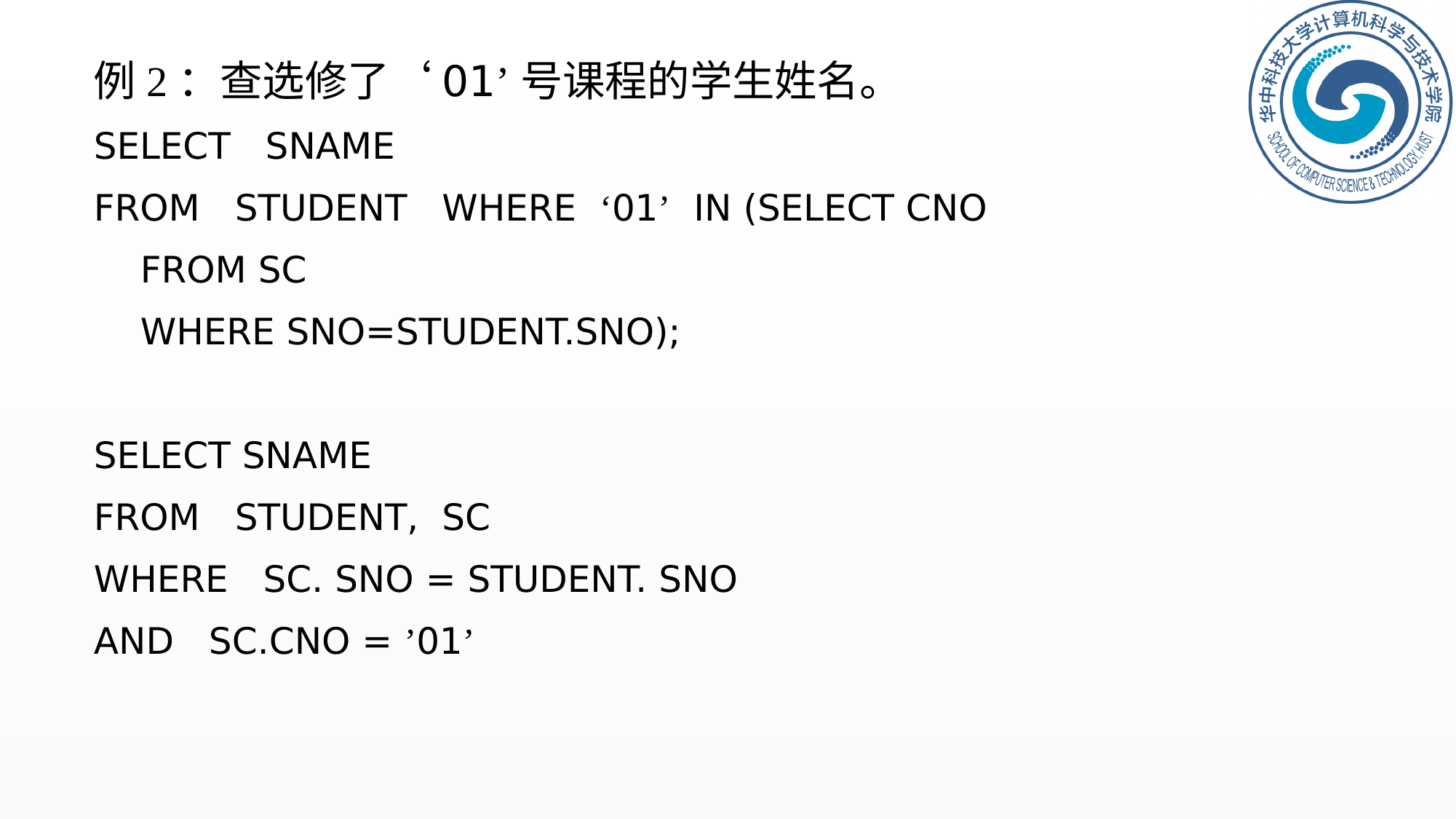

例2：查选修了‘01’号课程的学生姓名。
SELECT   SNAME
FROM   STUDENT   WHERE  ‘01’  IN (SELECT CNO
    FROM SC
    WHERE SNO=STUDENT.SNO);

SELECT SNAME
FROM   STUDENT,  SC
WHERE   SC. SNO = STUDENT. SNO
AND   SC.CNO = ’01’